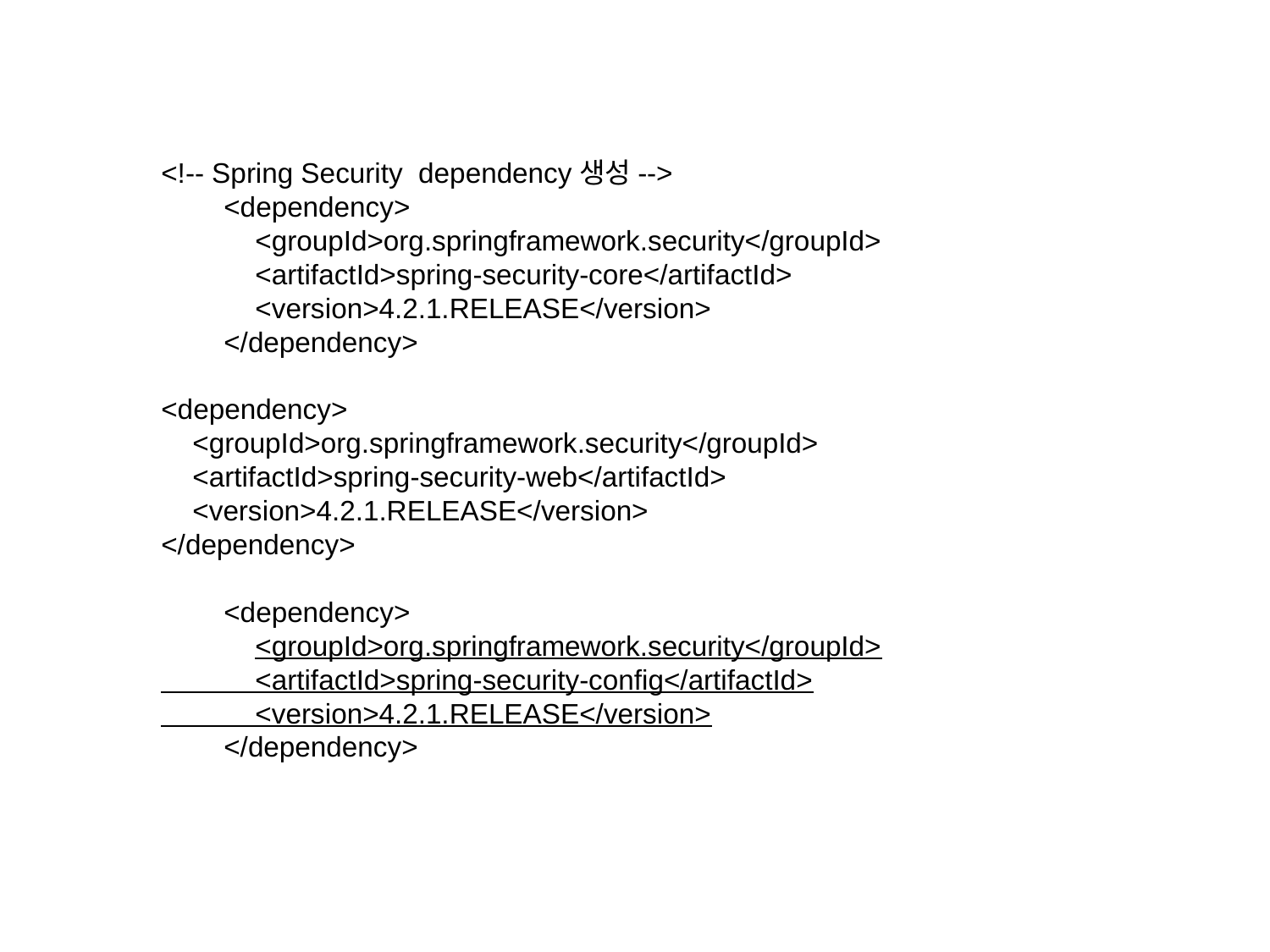

<!-- Spring Security  dependency생성-->
        <dependency>
            <groupId>org.springframework.security</groupId>
            <artifactId>spring-security-core</artifactId>
            <version>4.2.1.RELEASE</version>
        </dependency>

<dependency>
    <groupId>org.springframework.security</groupId>
    <artifactId>spring-security-web</artifactId>
    <version>4.2.1.RELEASE</version>
</dependency>

        <dependency>
            <groupId>org.springframework.security</groupId>
            <artifactId>spring-security-config</artifactId>
            <version>4.2.1.RELEASE</version>
        </dependency>